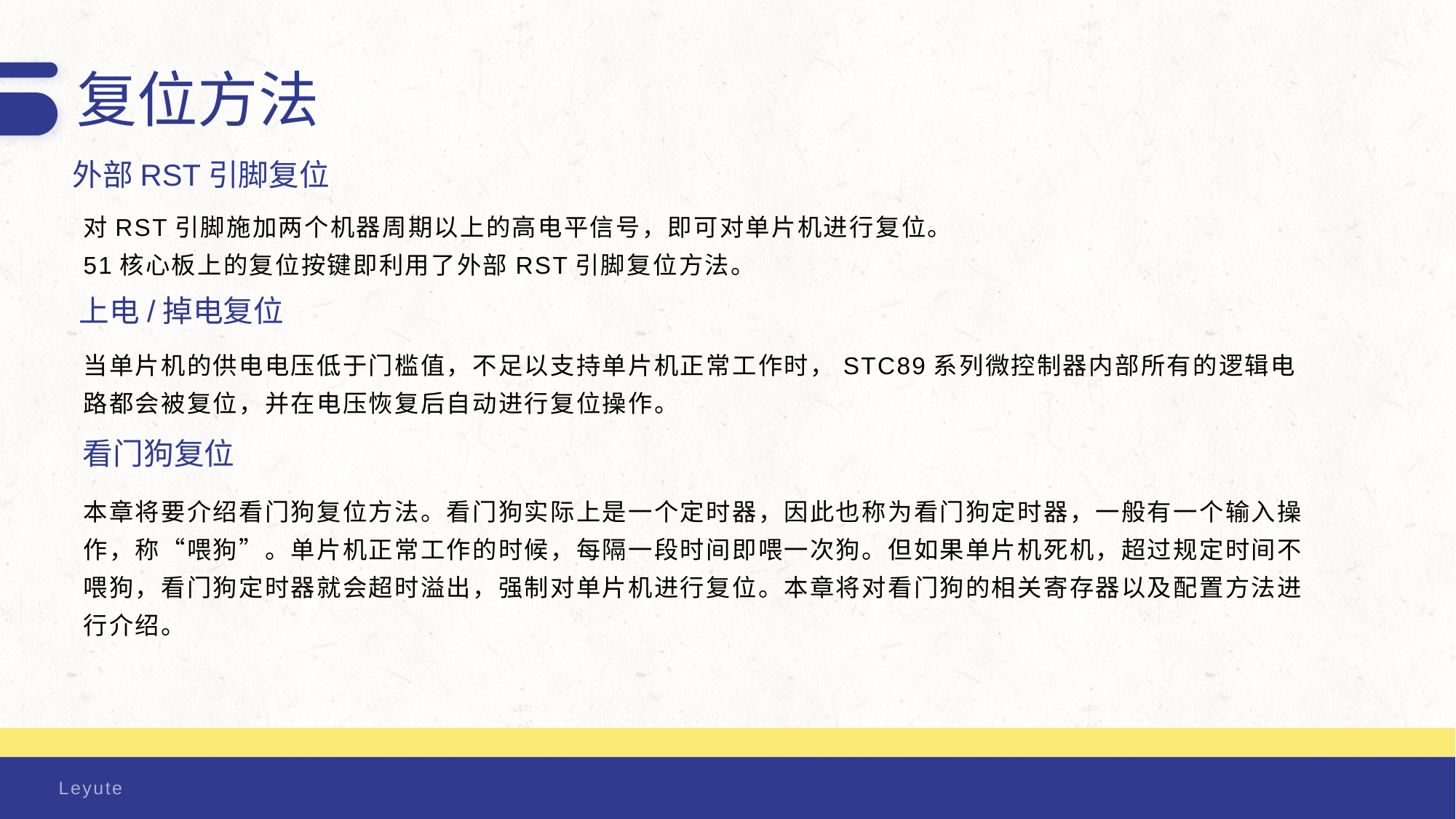

复位方法
外部RST引脚复位
对RST引脚施加两个机器周期以上的高电平信号，即可对单片机进行复位。
51核心板上的复位按键即利用了外部RST引脚复位方法。
上电/掉电复位
当单片机的供电电压低于门槛值，不足以支持单片机正常工作时，STC89系列微控制器内部所有的逻辑电路都会被复位，并在电压恢复后自动进行复位操作。
看门狗复位
本章将要介绍看门狗复位方法。看门狗实际上是一个定时器，因此也称为看门狗定时器，一般有一个输入操作，称“喂狗”。单片机正常工作的时候，每隔一段时间即喂一次狗。但如果单片机死机，超过规定时间不喂狗，看门狗定时器就会超时溢出，强制对单片机进行复位。本章将对看门狗的相关寄存器以及配置方法进行介绍。